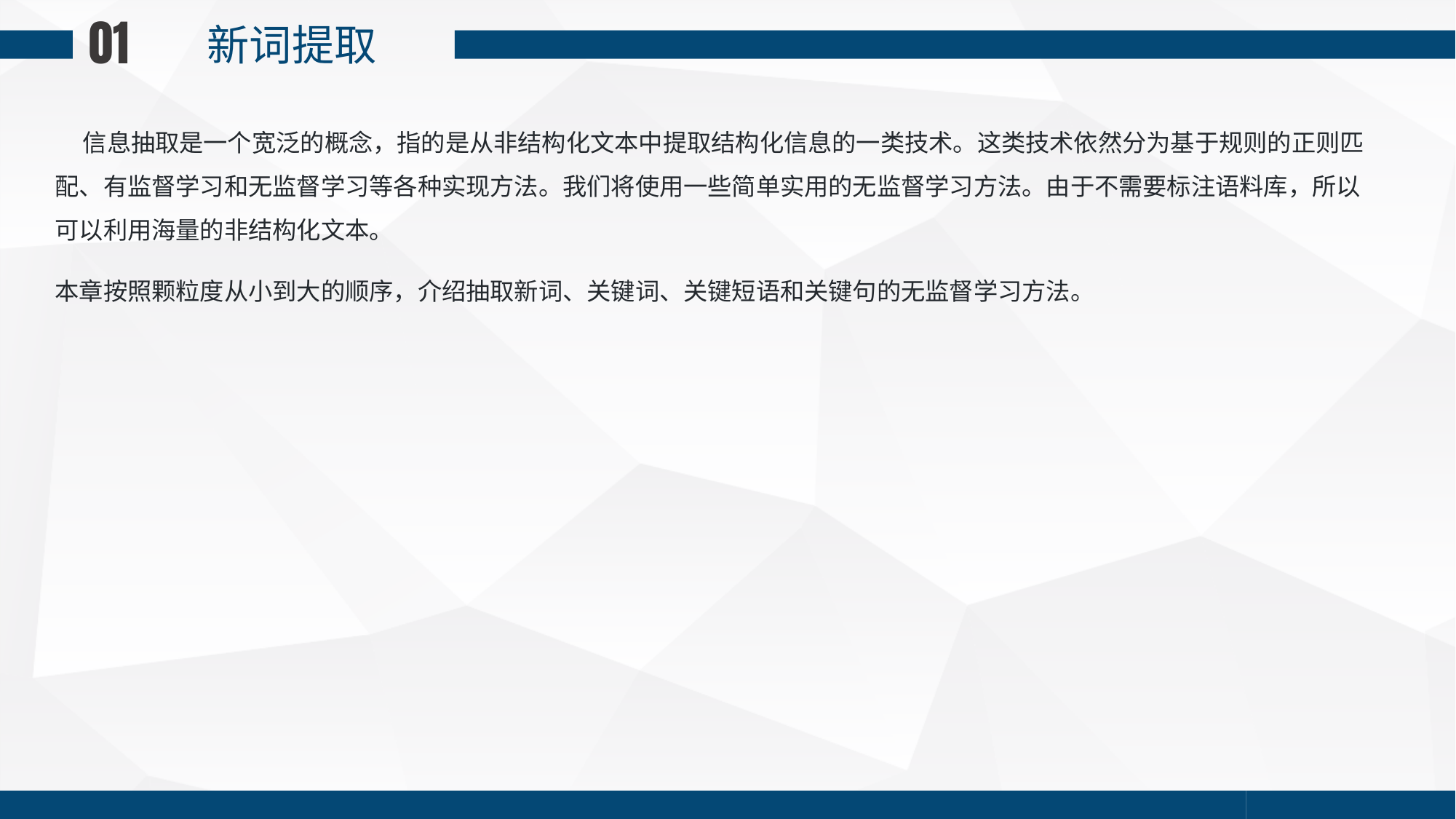

01
新词提取

    信息抽取是一个宽泛的概念，指的是从非结构化文本中提取结构化信息的一类技术。这类技术依然分为基于规则的正则匹配、有监督学习和无监督学习等各种实现方法。我们将使用一些简单实用的无监督学习方法。由于不需要标注语料库，所以可以利用海量的非结构化文本。
本章按照颗粒度从小到大的顺序，介绍抽取新词、关键词、关键短语和关键句的无监督学习方法。